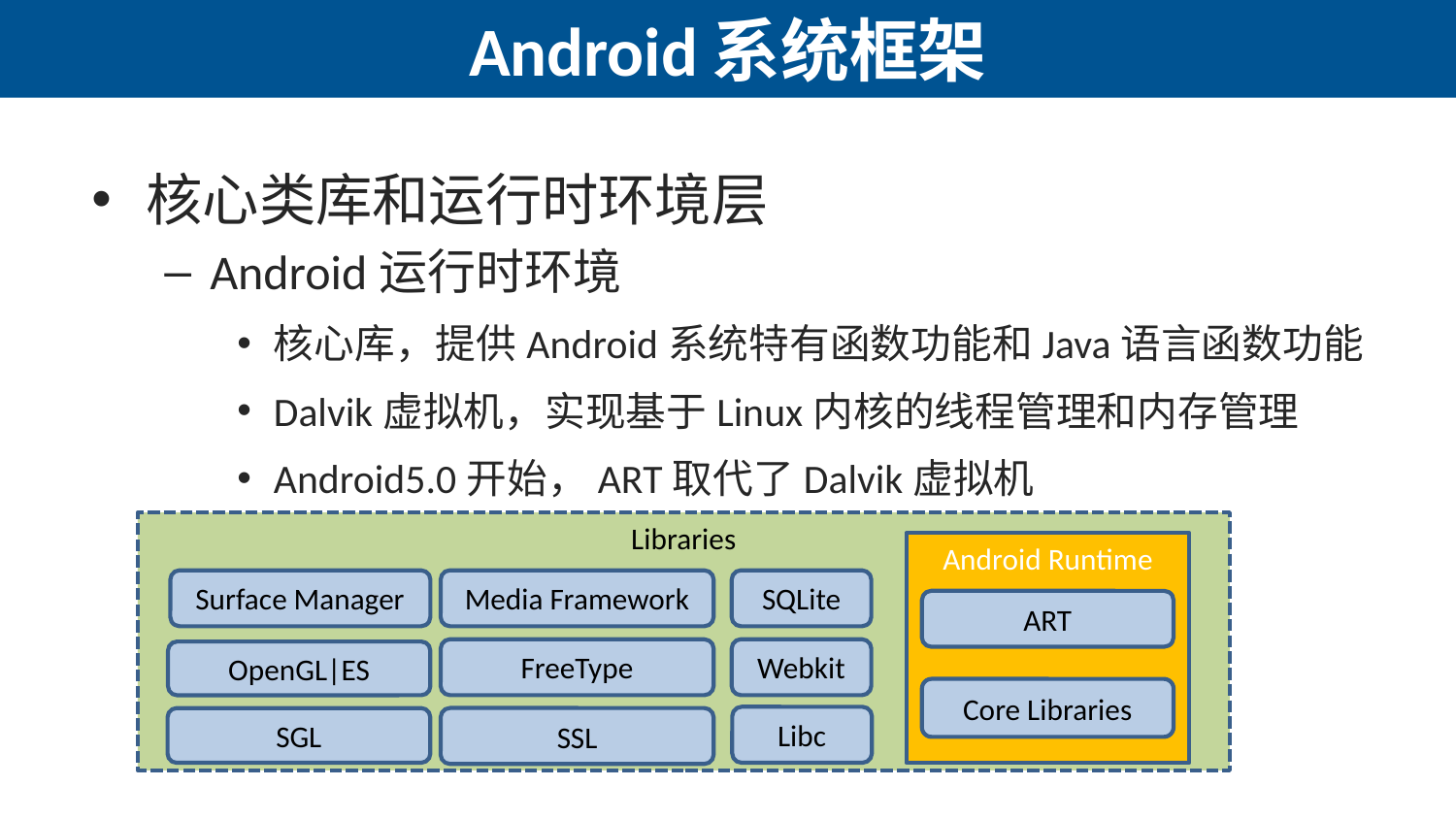

# Android系统框架
核心类库和运行时环境层
Android运行时环境
核心库，提供Android系统特有函数功能和Java语言函数功能
Dalvik虚拟机，实现基于Linux内核的线程管理和内存管理
Android5.0开始，ART取代了Dalvik虚拟机
Libraries
Android Runtime
Surface Manager
Media Framework
SQLite
ART
FreeType
Webkit
OpenGL|ES
Core Libraries
Libc
SGL
SSL